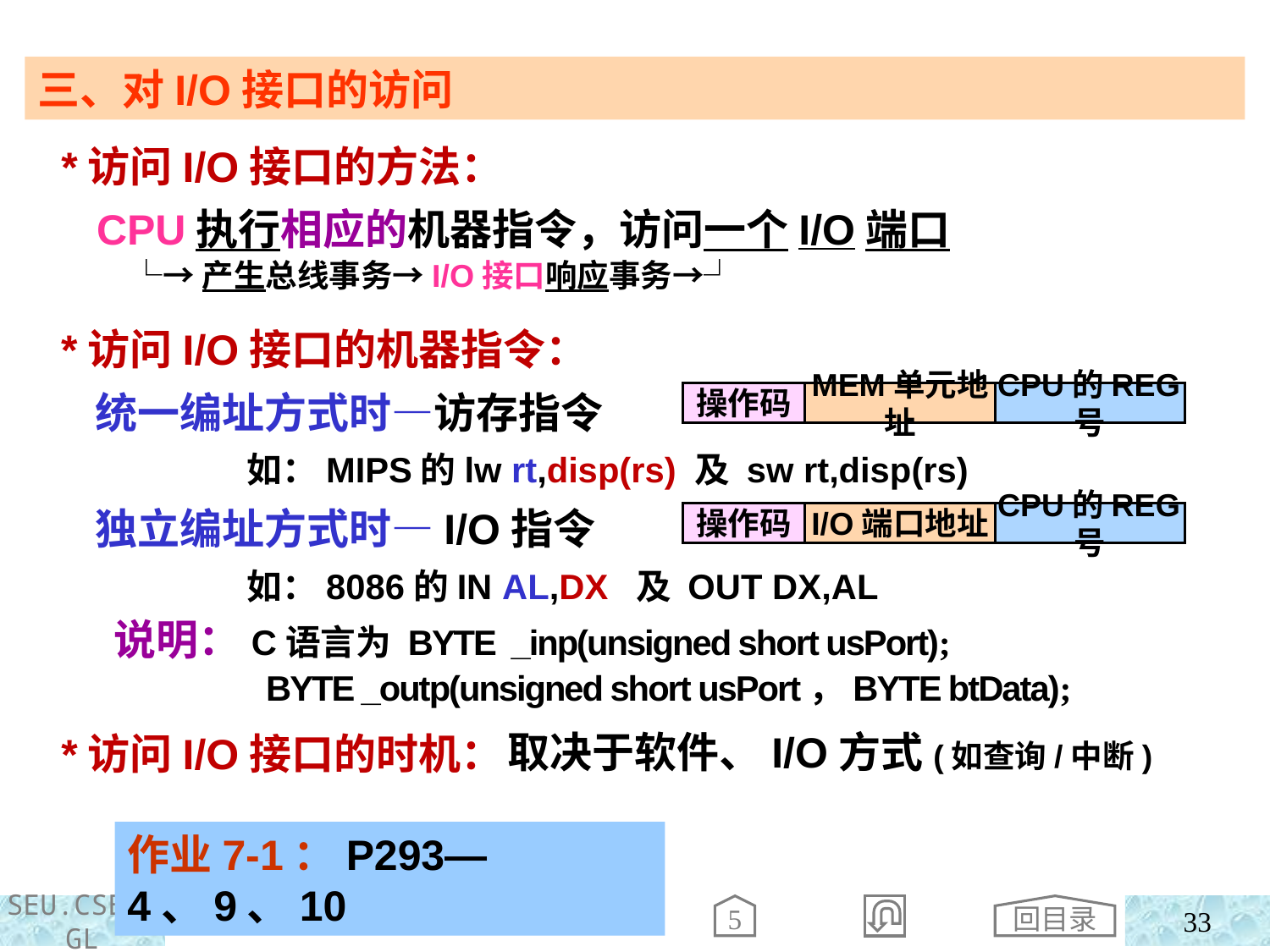

三、对I/O接口的访问
  *访问I/O接口的方法：

  *访问I/O接口的时机：
     CPU执行相应的机器指令，访问一个I/O端口
             └→产生总线事务→I/O接口响应事务→┘
  *访问I/O接口的机器指令：
     统一编址方式时—访存指令
                         如：MIPS的lw rt,disp(rs) 及 sw rt,disp(rs)
     独立编址方式时—I/O指令
                         如：8086的IN AL,DX  及 OUT DX,AL
操作码
MEM单元地址
CPU的REG号
操作码
I/O端口地址
CPU的REG号
       说明：C语言为 BYTE  _inp(unsigned short usPort);
                        BYTE _outp(unsigned short usPort，BYTE btData);
取决于软件、I/O方式(如查询/中断)
作业7-1：P293— 4、9、10
回目录
5

33